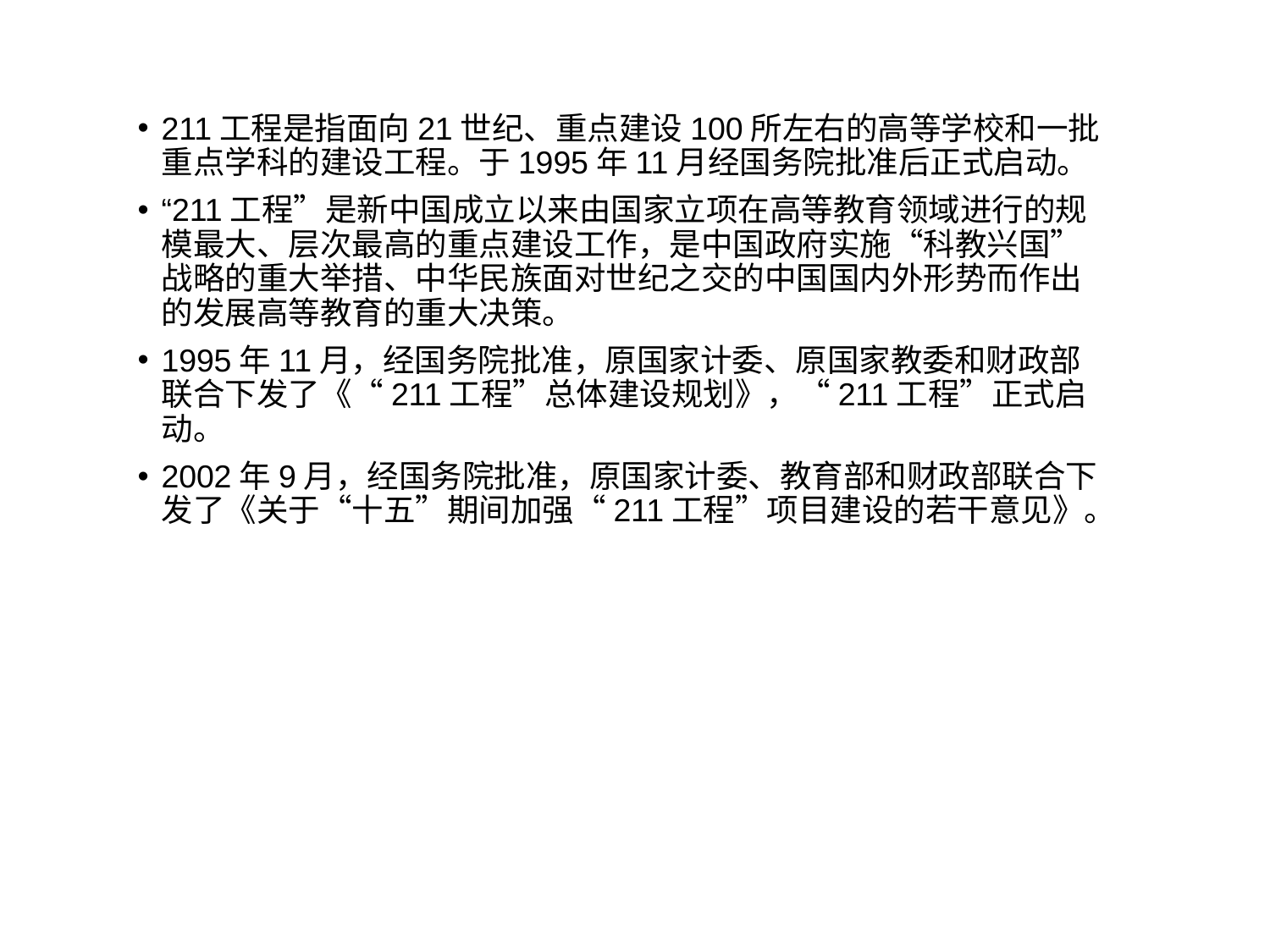

211工程是指面向21世纪、重点建设100所左右的高等学校和一批重点学科的建设工程。于1995年11月经国务院批准后正式启动。
“211工程”是新中国成立以来由国家立项在高等教育领域进行的规模最大、层次最高的重点建设工作，是中国政府实施“科教兴国”战略的重大举措、中华民族面对世纪之交的中国国内外形势而作出的发展高等教育的重大决策。
1995年11月，经国务院批准，原国家计委、原国家教委和财政部联合下发了《“211工程”总体建设规划》，“211工程”正式启动。
2002年9月，经国务院批准，原国家计委、教育部和财政部联合下发了《关于“十五”期间加强“211工程”项目建设的若干意见》。